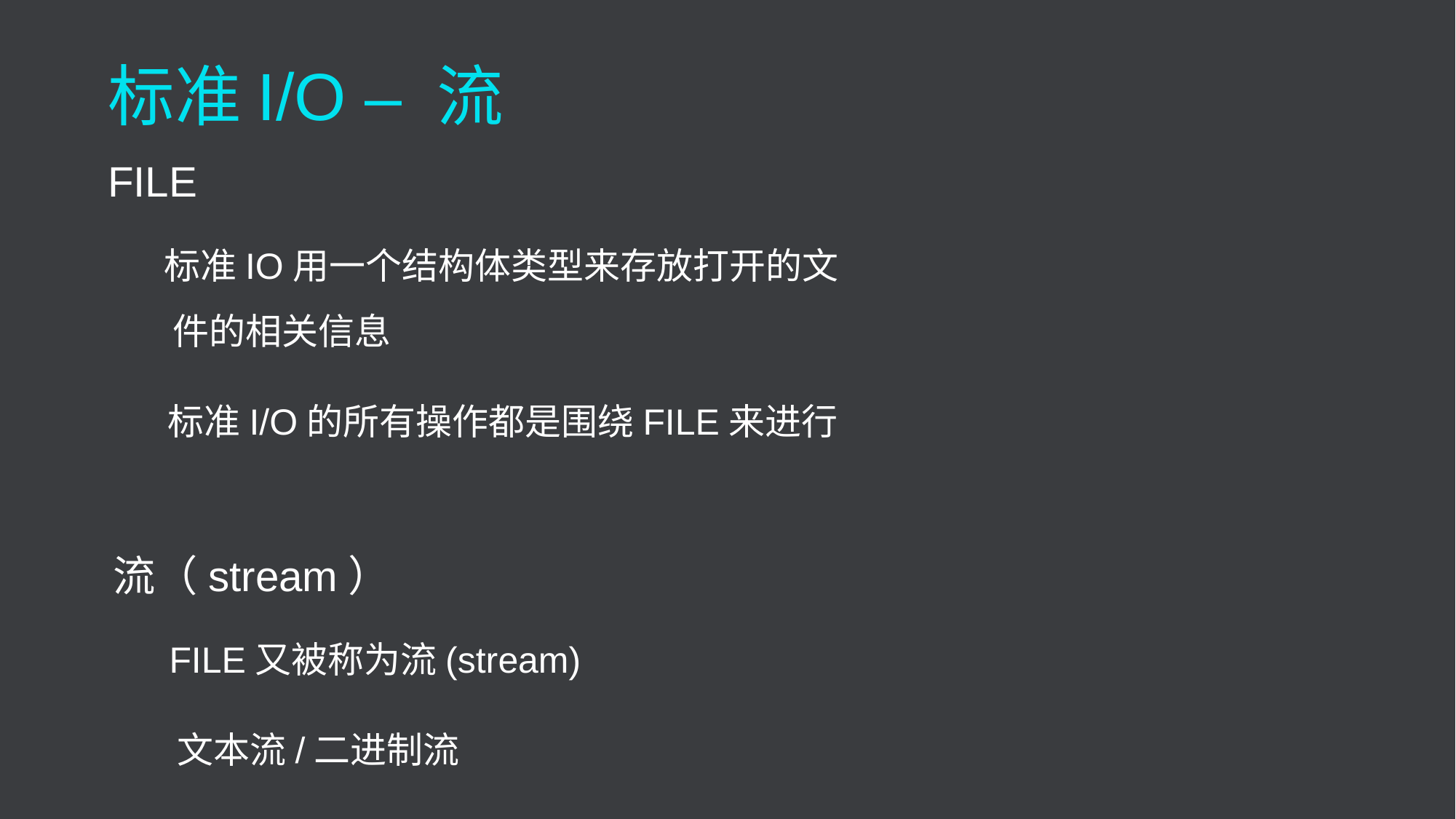

标准I/O – 流
  FILE
  标准IO用一个结构体类型来存放打开的文件的相关信息
  标准I/O的所有操作都是围绕FILE来进行

  流（stream）
   FILE又被称为流(stream)
   文本流/二进制流